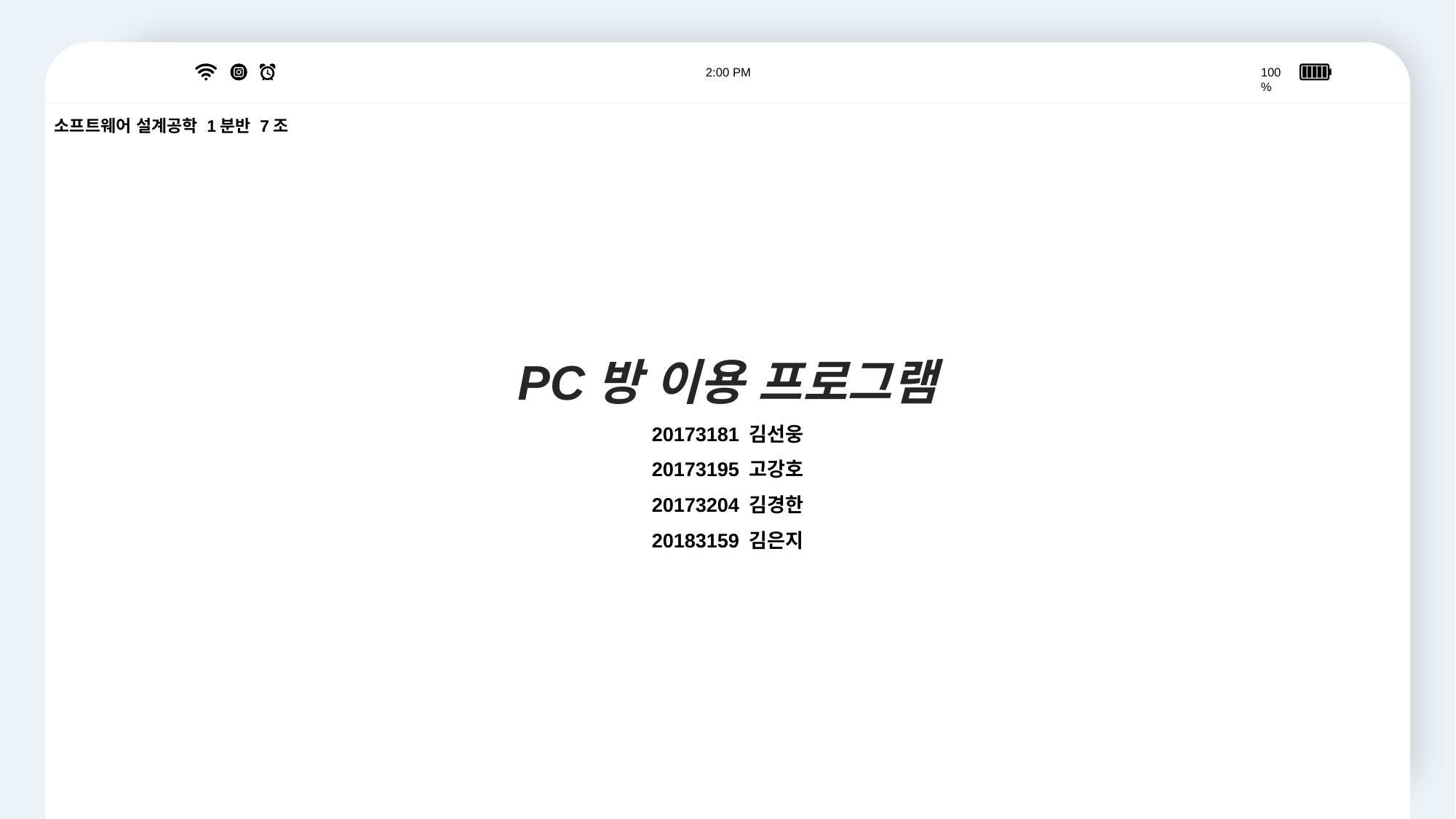

PC방 이용 프로그램
20173181 김선웅
20173195 고강호
20173204 김경한
20183159 김은지

2:00 PM
100%

소프트웨어 설계공학 1분반 7조